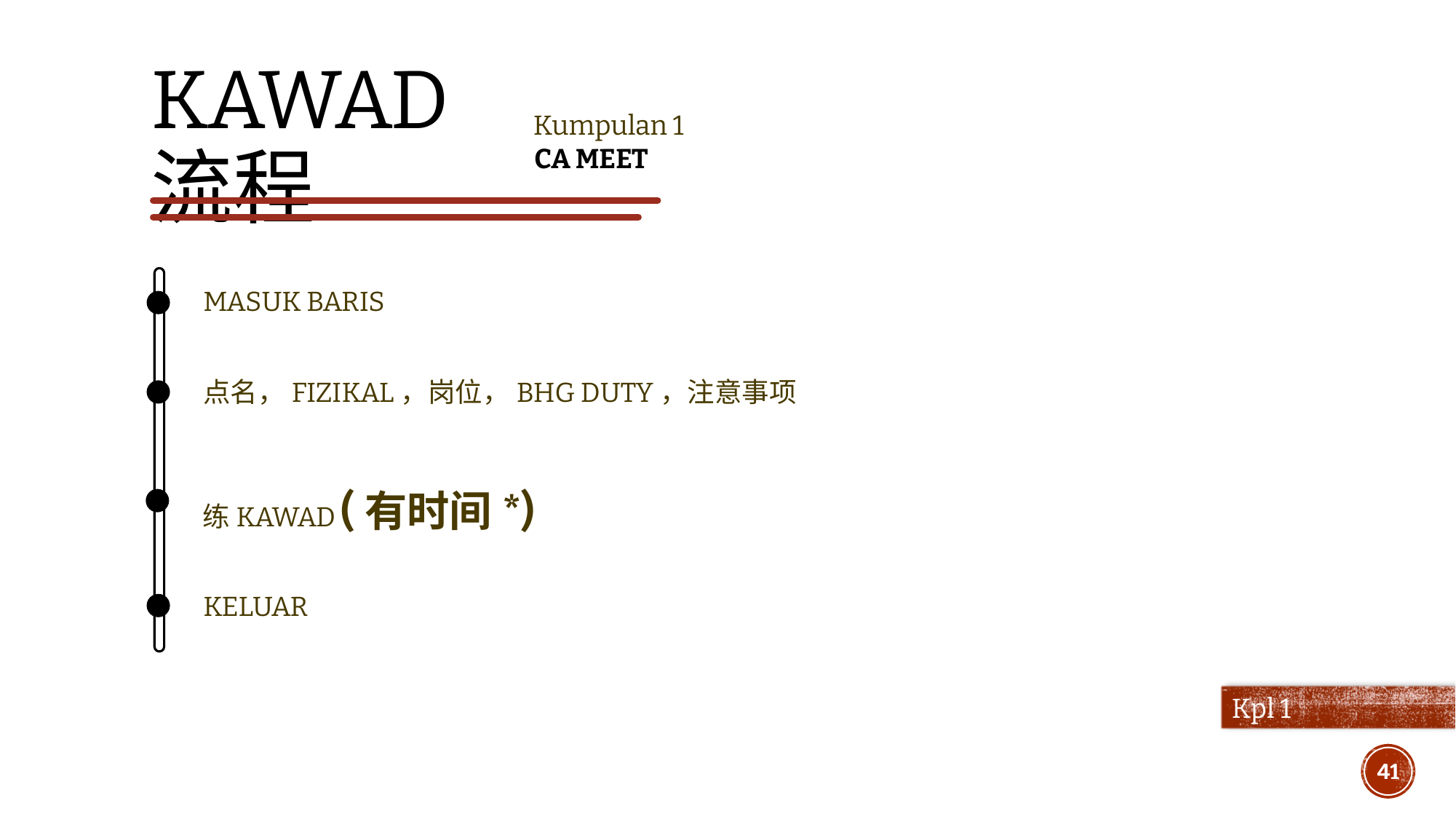

Kawad流程
Kumpulan 1
CA MEET

MASUK BARIS

点名，FIZIKAL，岗位，BHG DUTY，注意事项

练KAWAD (有时间*)

KELUAR

Kpl 1
41